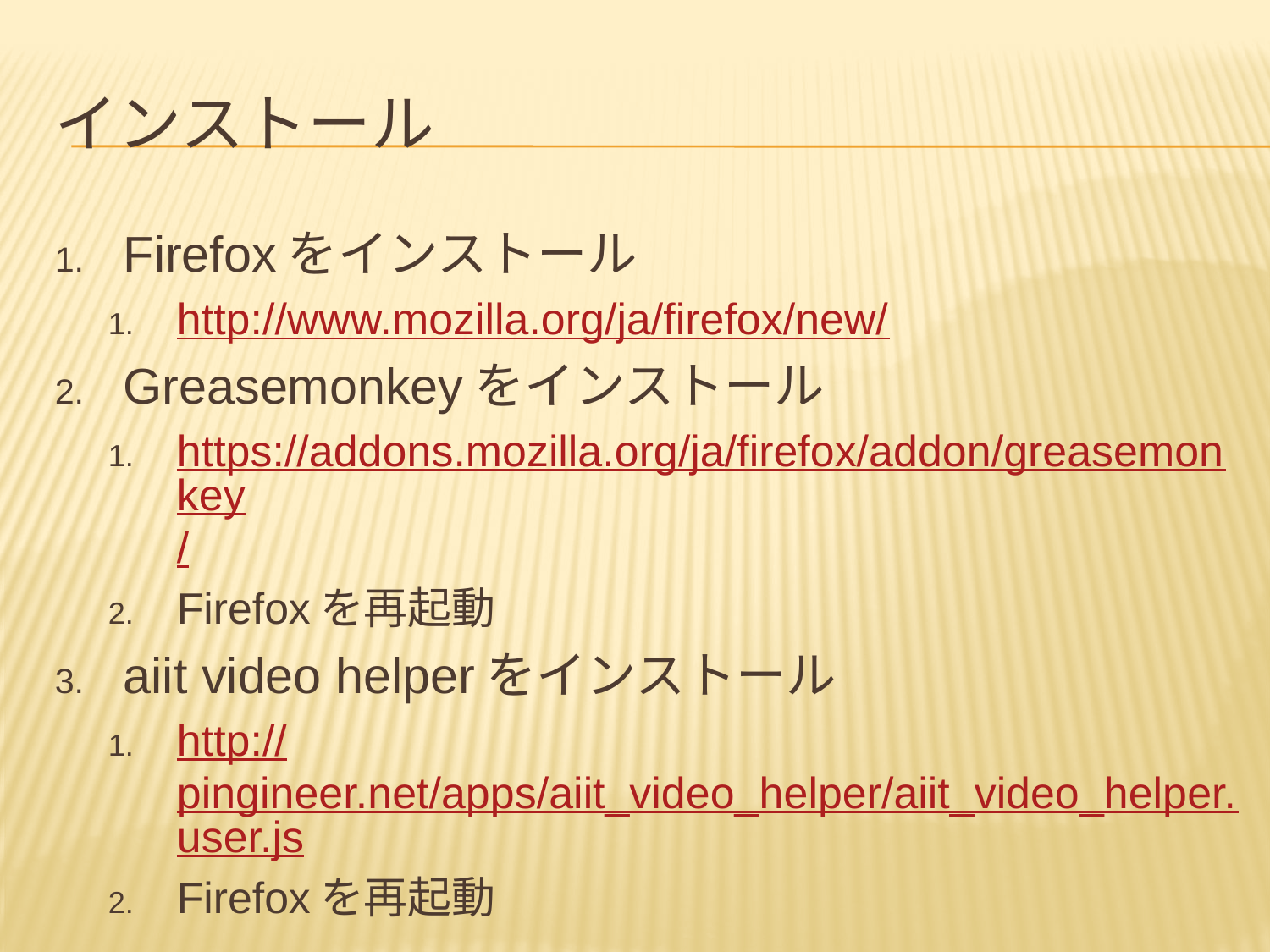

# インストール
Firefoxをインストール
http://www.mozilla.org/ja/firefox/new/
Greasemonkeyをインストール
https://addons.mozilla.org/ja/firefox/addon/greasemonkey/
Firefoxを再起動
aiit video helperをインストール
http://pingineer.net/apps/aiit_video_helper/aiit_video_helper.user.js
Firefoxを再起動